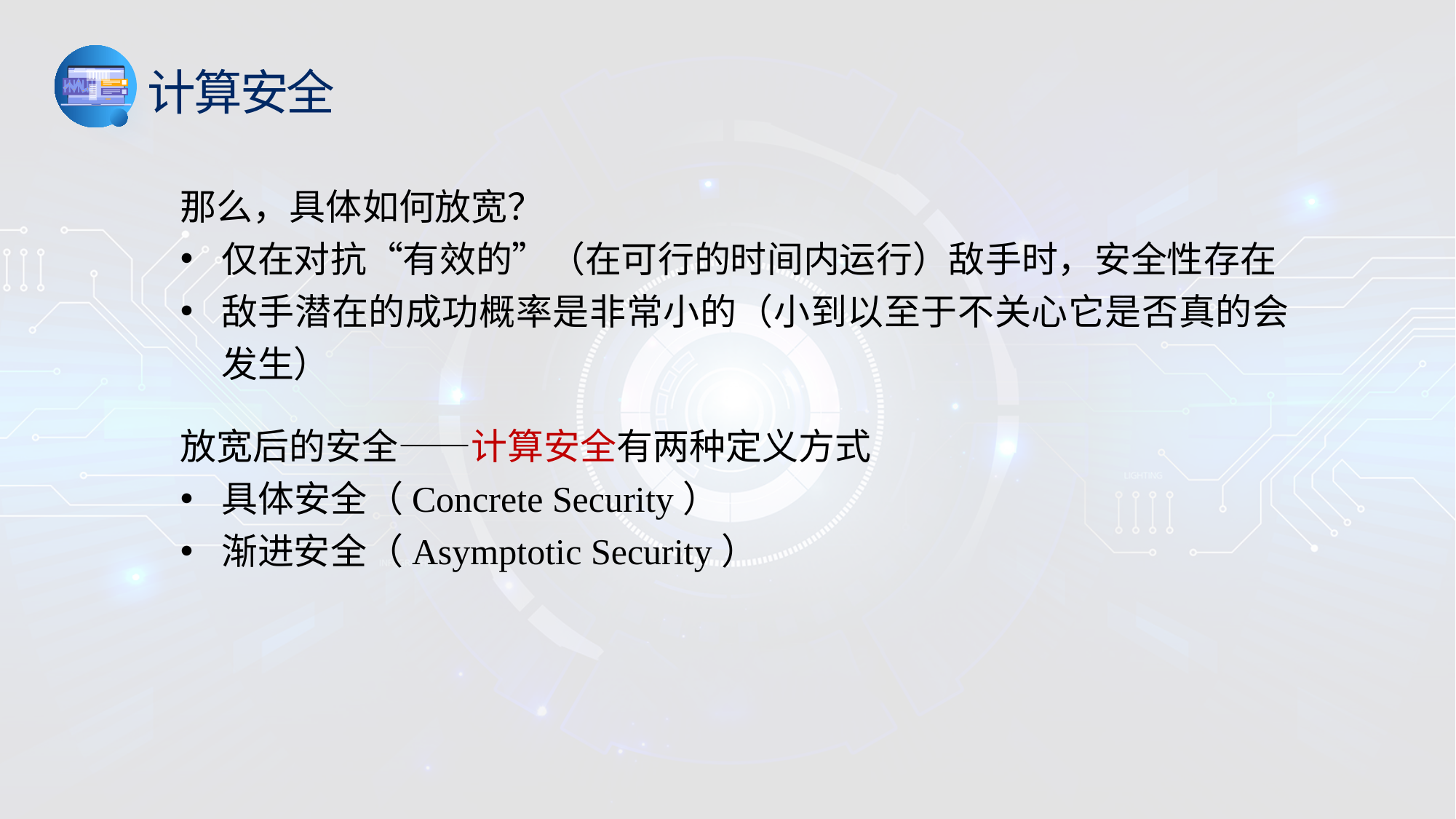

计算安全

那么，具体如何放宽？
仅在对抗“有效的”（在可行的时间内运行）敌手时，安全性存在
敌手潜在的成功概率是非常小的（小到以至于不关心它是否真的会发生）
放宽后的安全——计算安全有两种定义方式
具体安全（Concrete Security）
渐进安全（Asymptotic Security）